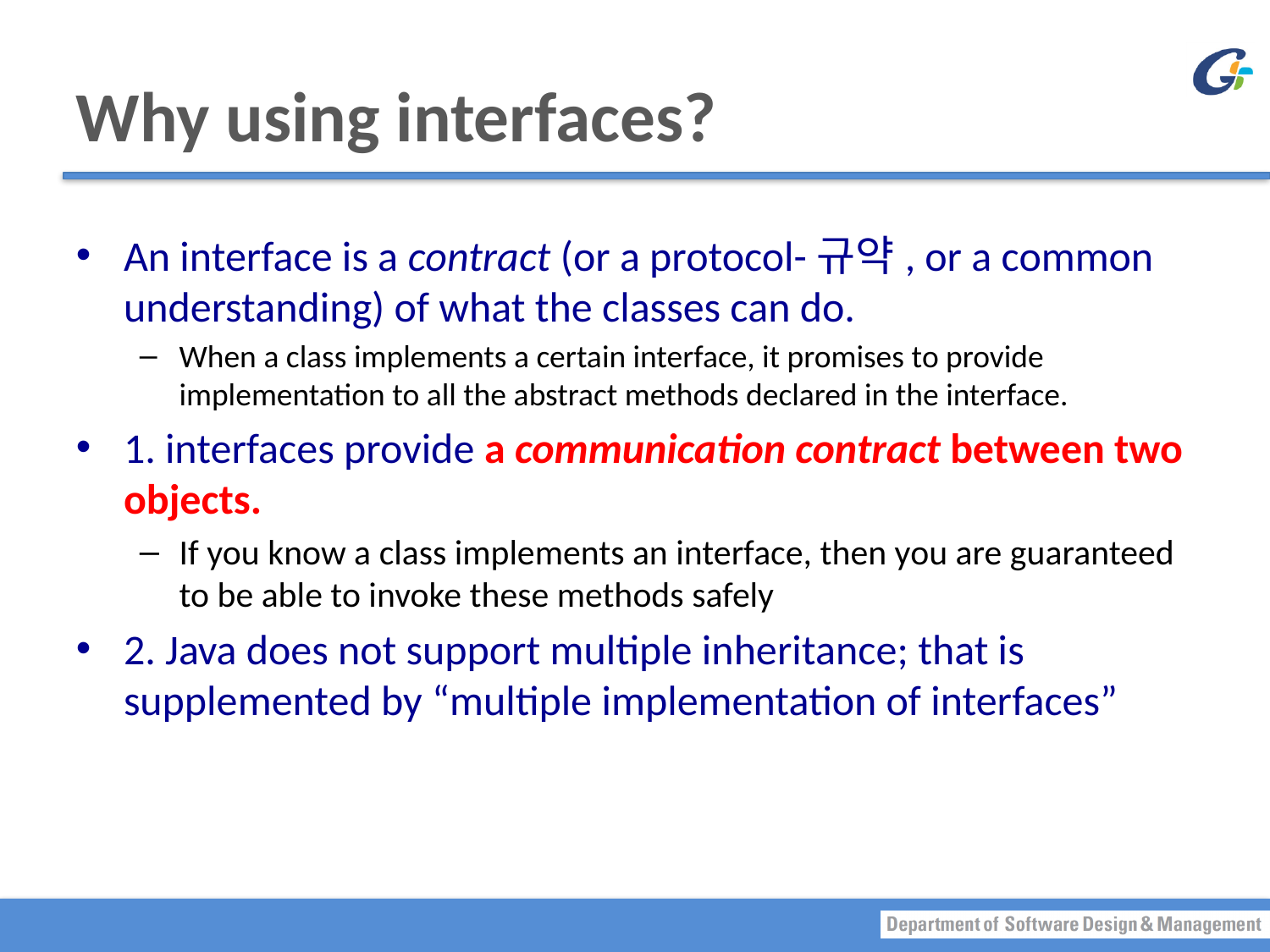

# Why using interfaces?
An interface is a contract (or a protocol-규약, or a common understanding) of what the classes can do.
When a class implements a certain interface, it promises to provide implementation to all the abstract methods declared in the interface.
1. interfaces provide a communication contract between two objects.
If you know a class implements an interface, then you are guaranteed to be able to invoke these methods safely
2. Java does not support multiple inheritance; that is supplemented by “multiple implementation of interfaces”